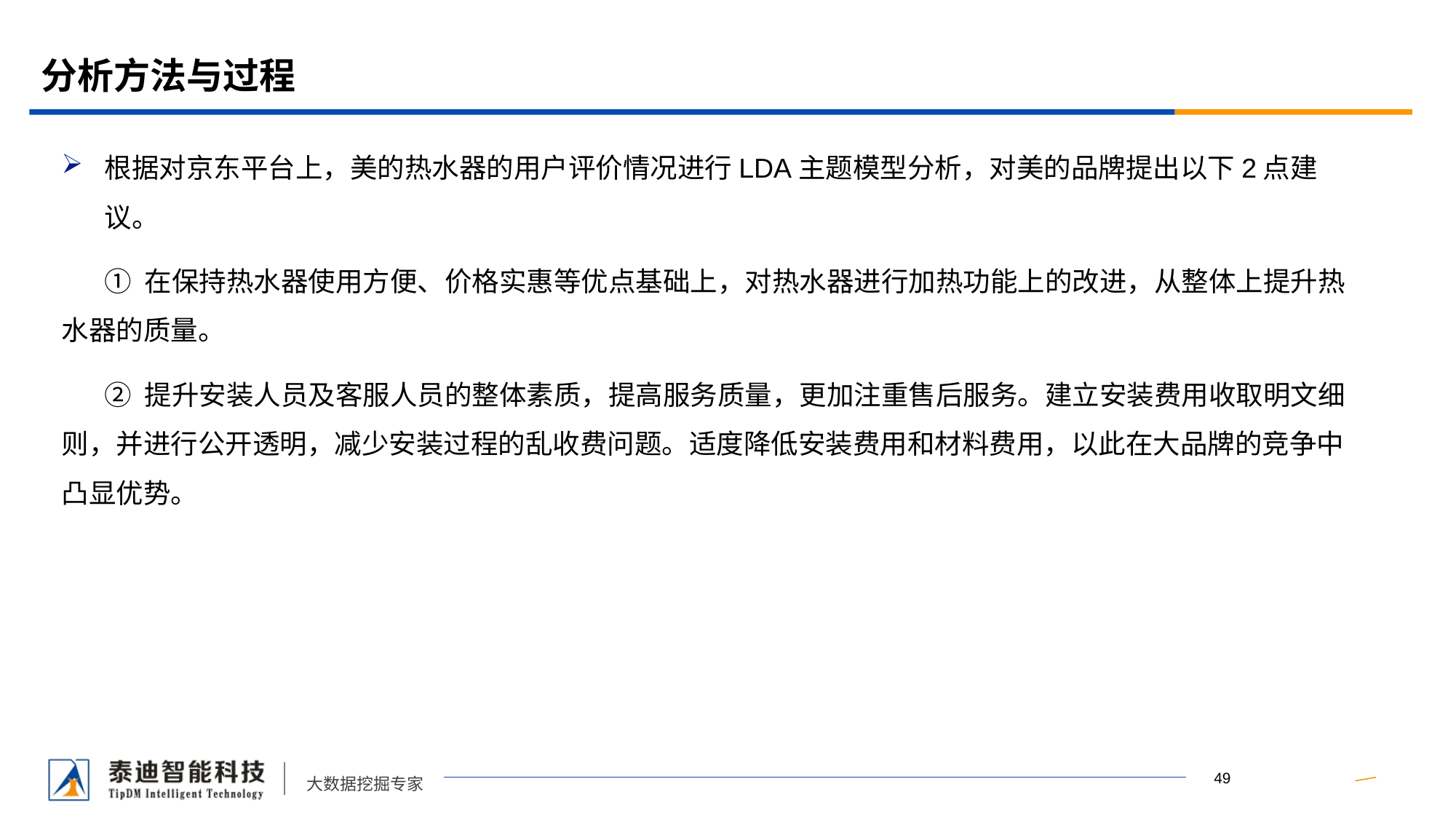

# 分析方法与过程
根据对京东平台上，美的热水器的用户评价情况进行LDA主题模型分析，对美的品牌提出以下2点建议。
① 在保持热水器使用方便、价格实惠等优点基础上，对热水器进行加热功能上的改进，从整体上提升热水器的质量。
② 提升安装人员及客服人员的整体素质，提高服务质量，更加注重售后服务。建立安装费用收取明文细则，并进行公开透明，减少安装过程的乱收费问题。适度降低安装费用和材料费用，以此在大品牌的竞争中凸显优势。